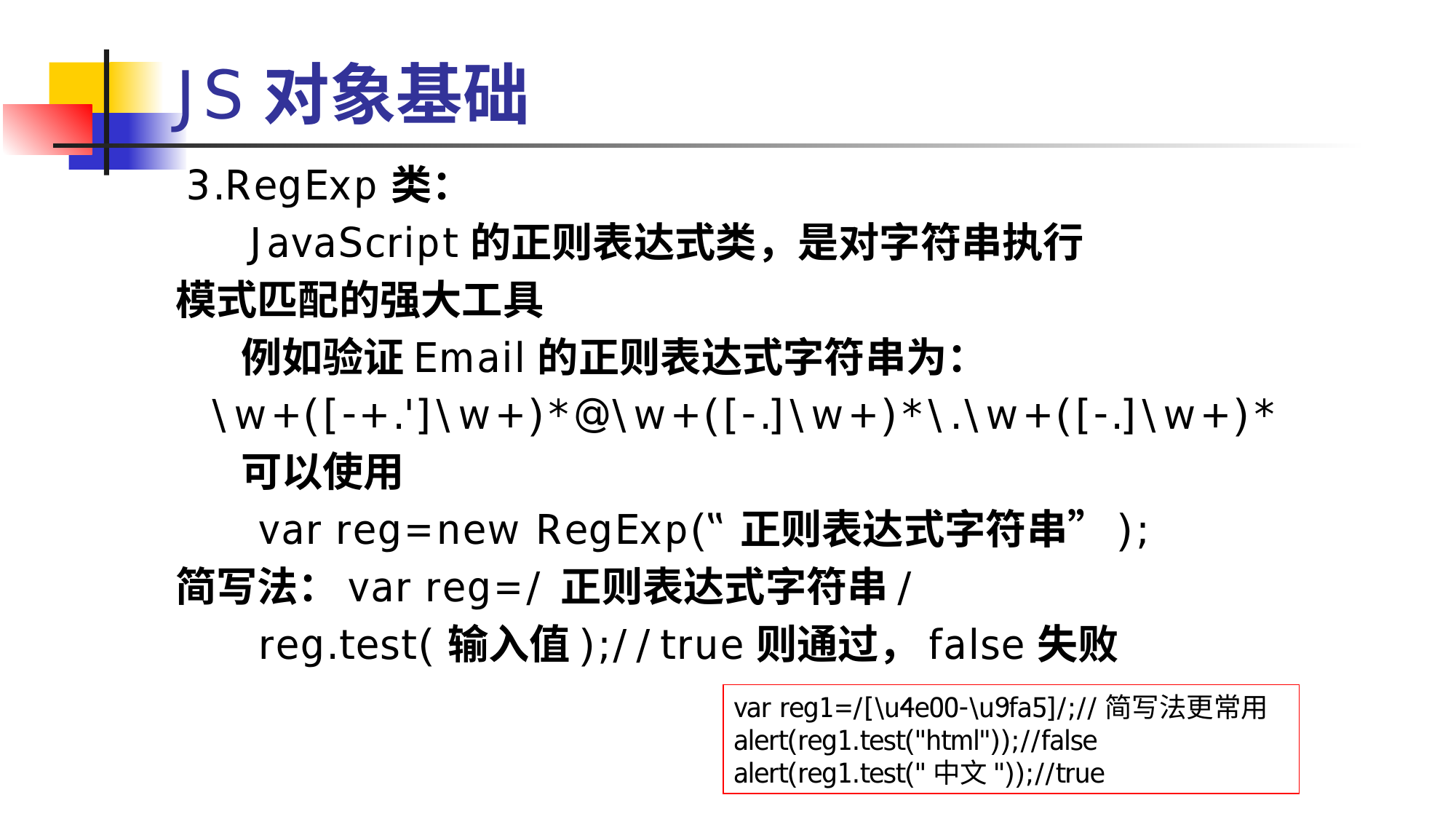

JS对象基础
 3.RegExp类：
      JavaScript的正则表达式类，是对字符串执行
模式匹配的强大工具
      例如验证Email的正则表达式字符串为：
   \w+([-+.']\w+)*@\w+([-.]\w+)*\.\w+([-.]\w+)*
      可以使用
       var reg=new RegExp(“正则表达式字符串”);
简写法：var reg=/正则表达式字符串/
       reg.test(输入值);//true则通过，false失败

var reg1=/[\u4e00-\u9fa5]/;//简写法更常用
alert(reg1.test("html"));//false
alert(reg1.test("中文"));//true